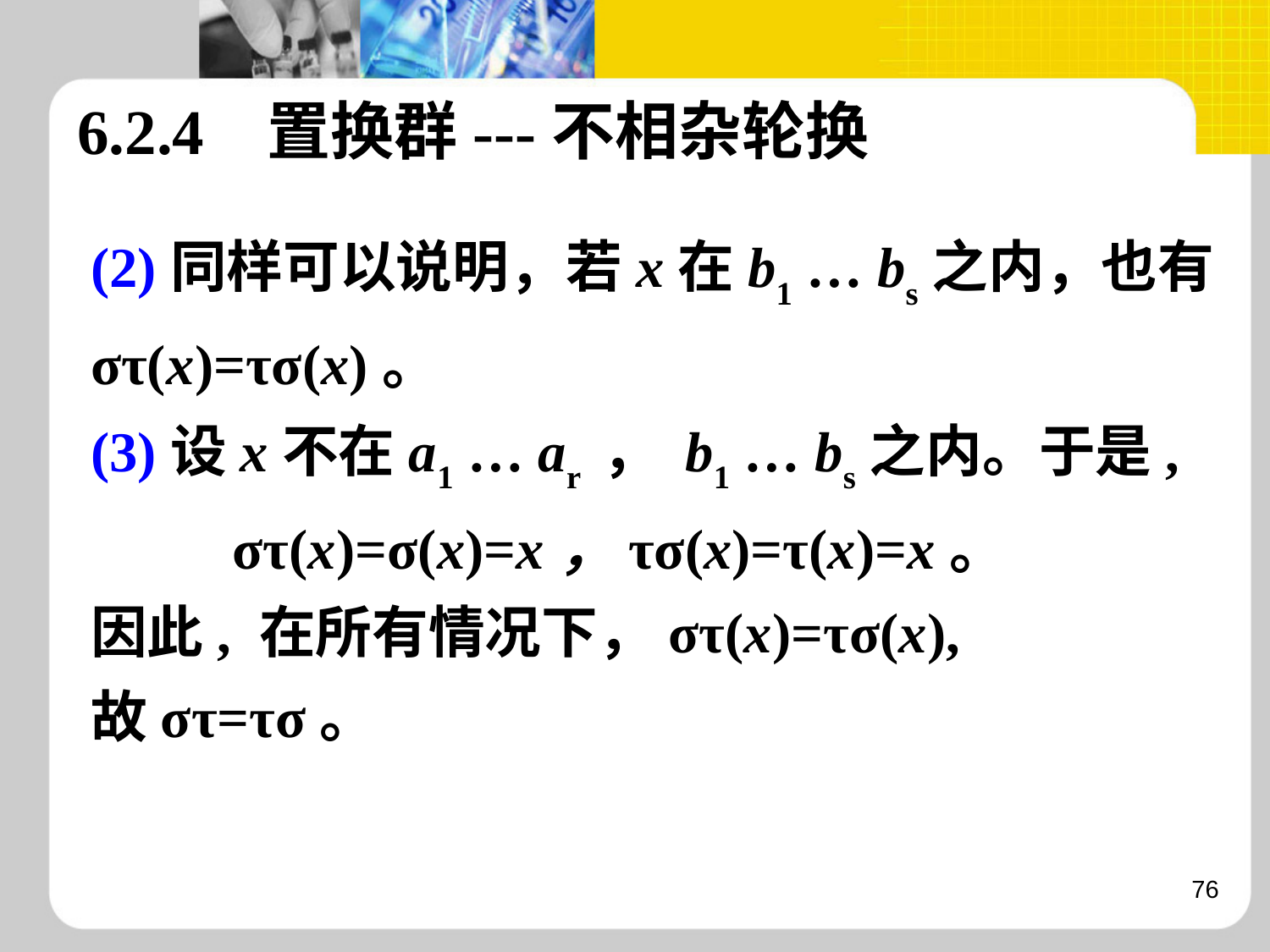

6.2.4   置换群---不相杂轮换
(2)同样可以说明，若x在b1 … bs之内，也有στ(x)=τσ(x)。
(3)设x不在a1 … ar ， b1 … bs之内。于是,
          στ(x)=σ(x)=x，τσ(x)=τ(x)=x。
因此, 在所有情况下，στ(x)=τσ(x),
故στ=τσ。

76